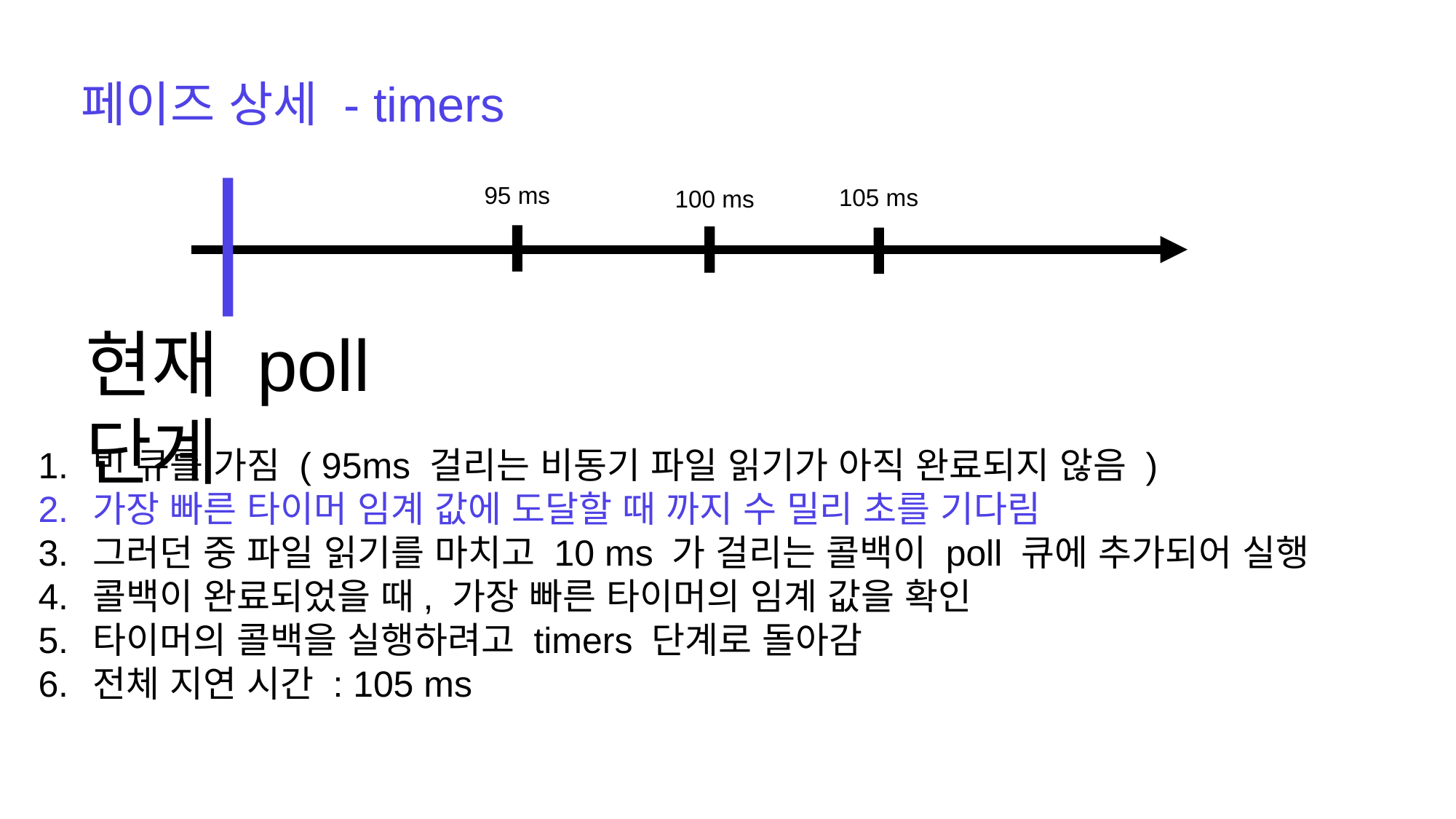

페이즈 상세 - timers
95 ms
105 ms

100 ms

현재 poll 단계
빈 큐를 가짐 ( 95ms 걸리는 비동기 파일 읽기가 아직 완료되지 않음 )
가장 빠른 타이머 임계 값에 도달할 때 까지 수 밀리 초를 기다림
그러던 중 파일 읽기를 마치고 10 ms 가 걸리는 콜백이 poll 큐에 추가되어 실행
콜백이 완료되었을 때, 가장 빠른 타이머의 임계 값을 확인
타이머의 콜백을 실행하려고 timers 단계로 돌아감
전체 지연 시간 : 105 ms